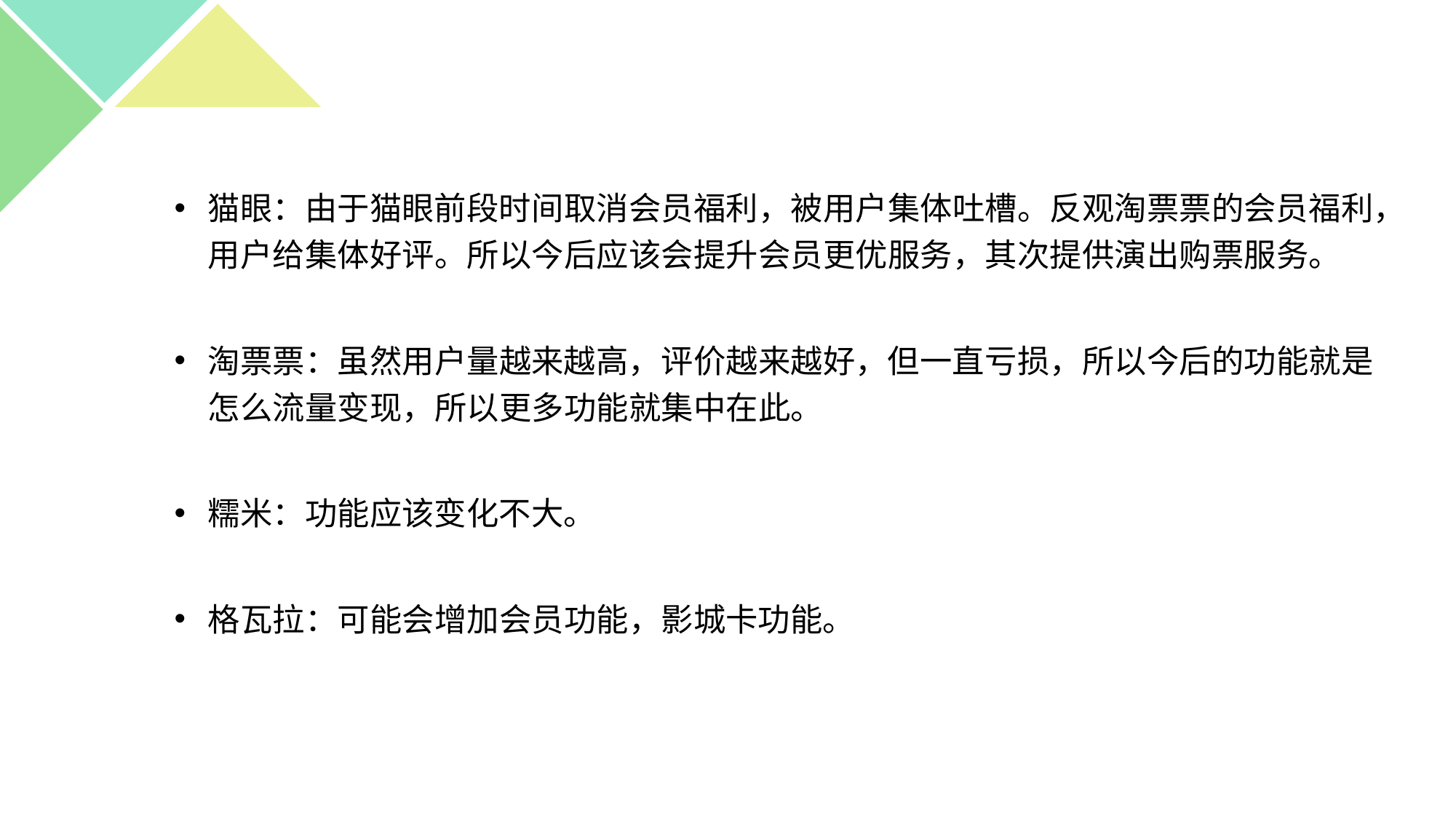

猫眼：由于猫眼前段时间取消会员福利，被用户集体吐槽。反观淘票票的会员福利，用户给集体好评。所以今后应该会提升会员更优服务，其次提供演出购票服务。

淘票票：虽然用户量越来越高，评价越来越好，但一直亏损，所以今后的功能就是怎么流量变现，所以更多功能就集中在此。

糯米：功能应该变化不大。

格瓦拉：可能会增加会员功能，影城卡功能。